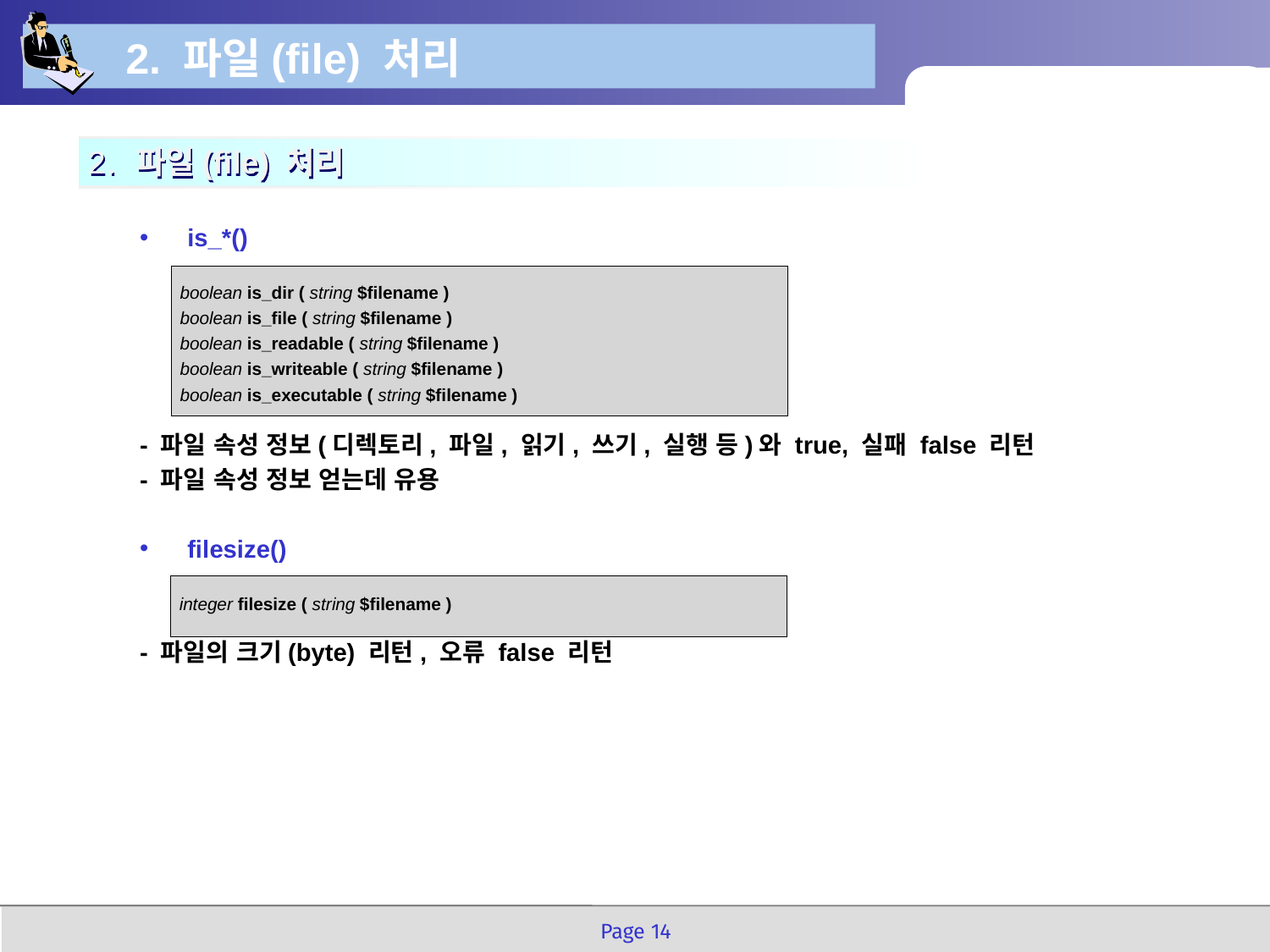

2. 파일(file) 처리
 2. 파일(file) 처리

is_*()

- 파일 속성 정보(디렉토리, 파일, 읽기, 쓰기, 실행 등)와 true, 실패 false 리턴
- 파일 속성 정보 얻는데 유용

filesize()

- 파일의 크기(byte) 리턴, 오류 false 리턴

| boolean is\_dir ( string $filename ) boolean is\_file ( string $filename ) boolean is\_readable ( string $filename ) boolean is\_writeable ( string $filename ) boolean is\_executable ( string $filename ) |
| --- |
| integer filesize ( string $filename ) |
| --- |
Page 14